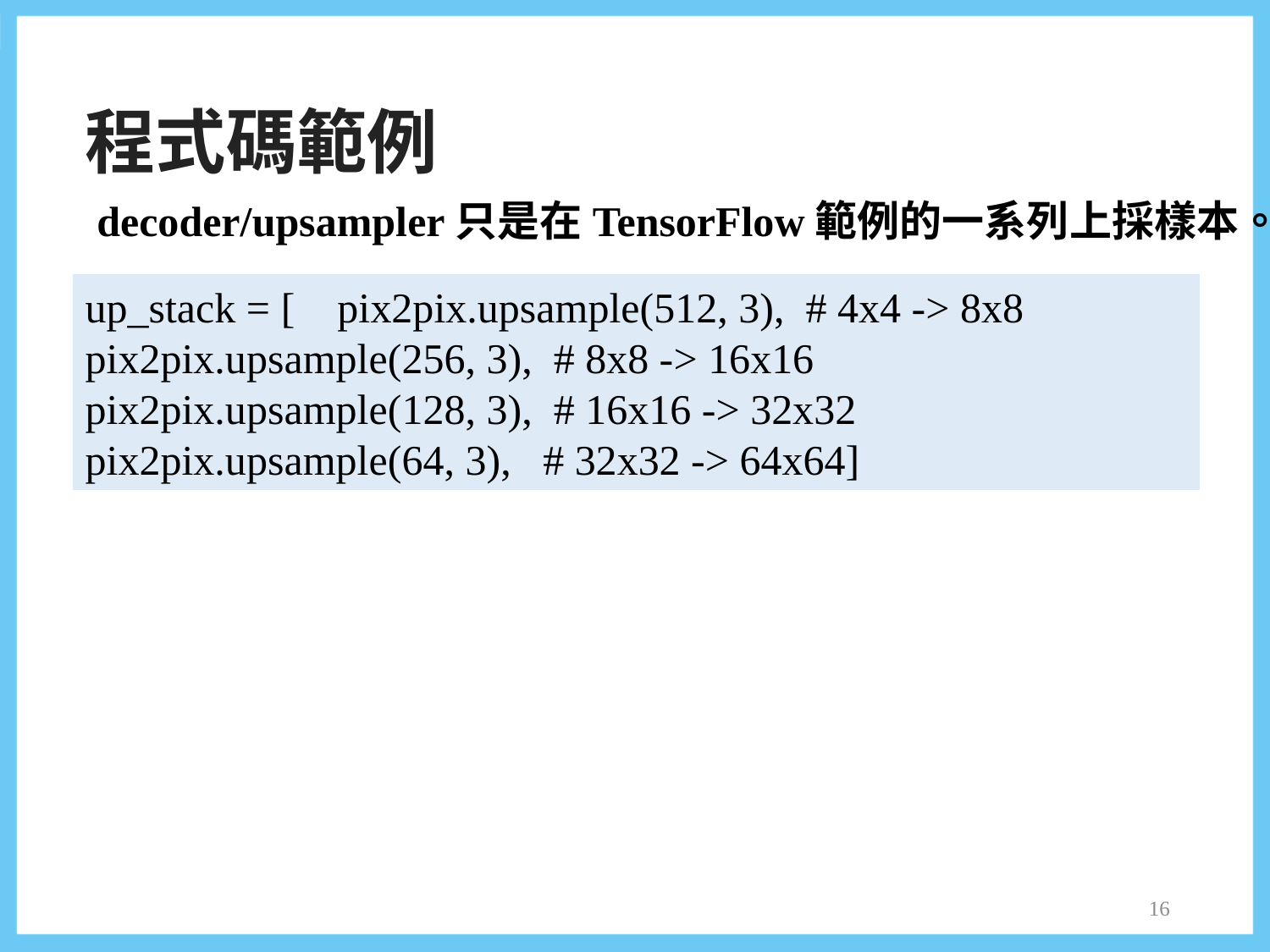

程式碼範例
decoder/upsampler只是在TensorFlow範例的一系列上採樣本。
up_stack = [    pix2pix.upsample(512, 3),  # 4x4 -> 8x8    pix2pix.upsample(256, 3),  # 8x8 -> 16x16    pix2pix.upsample(128, 3),  # 16x16 -> 32x32    pix2pix.upsample(64, 3),   # 32x32 -> 64x64]
16